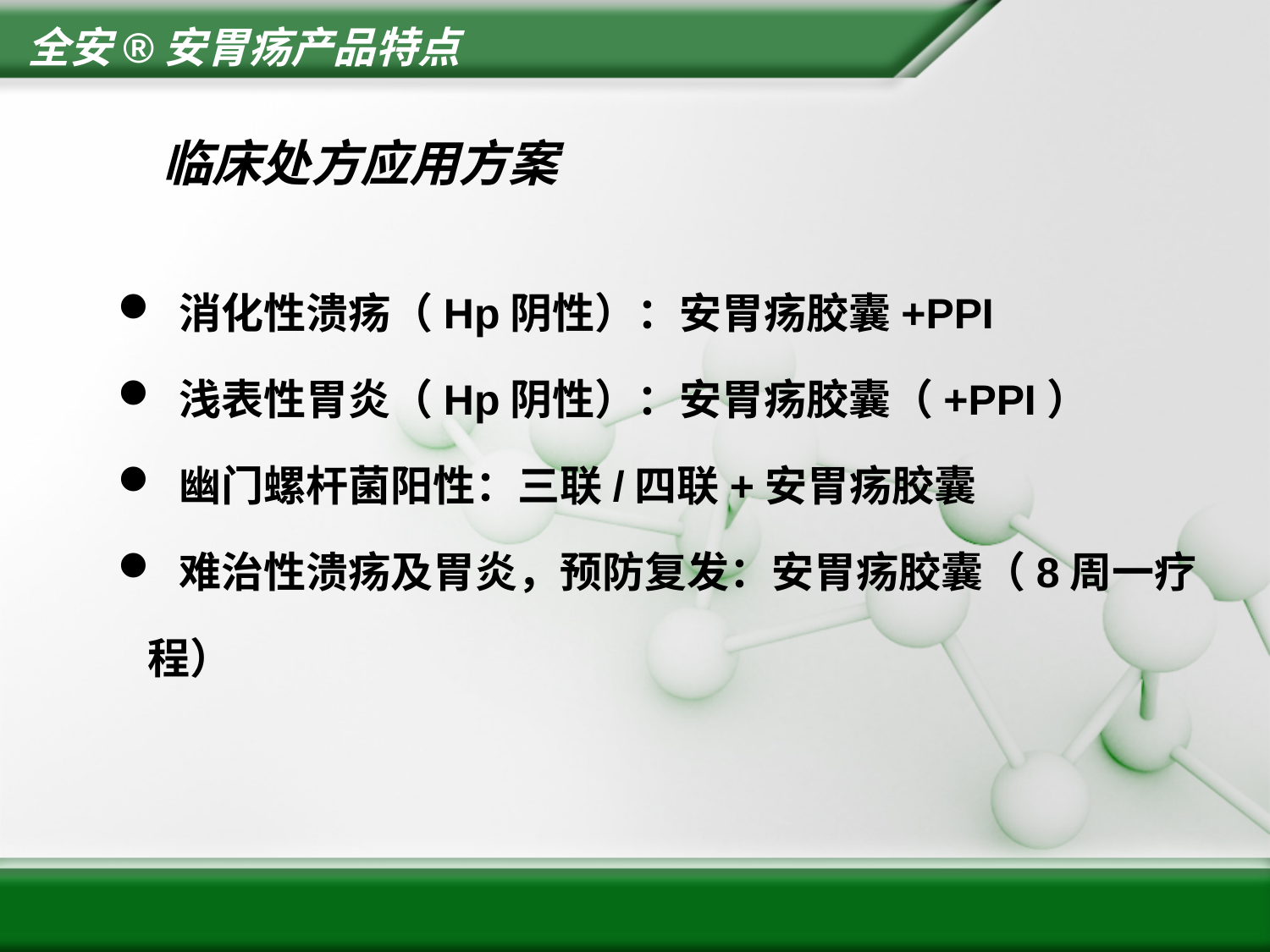

# 全安®安胃疡产品特点
   临床处方应用方案

 消化性溃疡（Hp阴性）：安胃疡胶囊+PPI
 浅表性胃炎（Hp阴性）：安胃疡胶囊（+PPI）
 幽门螺杆菌阳性：三联/四联+安胃疡胶囊
 难治性溃疡及胃炎，预防复发：安胃疡胶囊（8周一疗程）
27